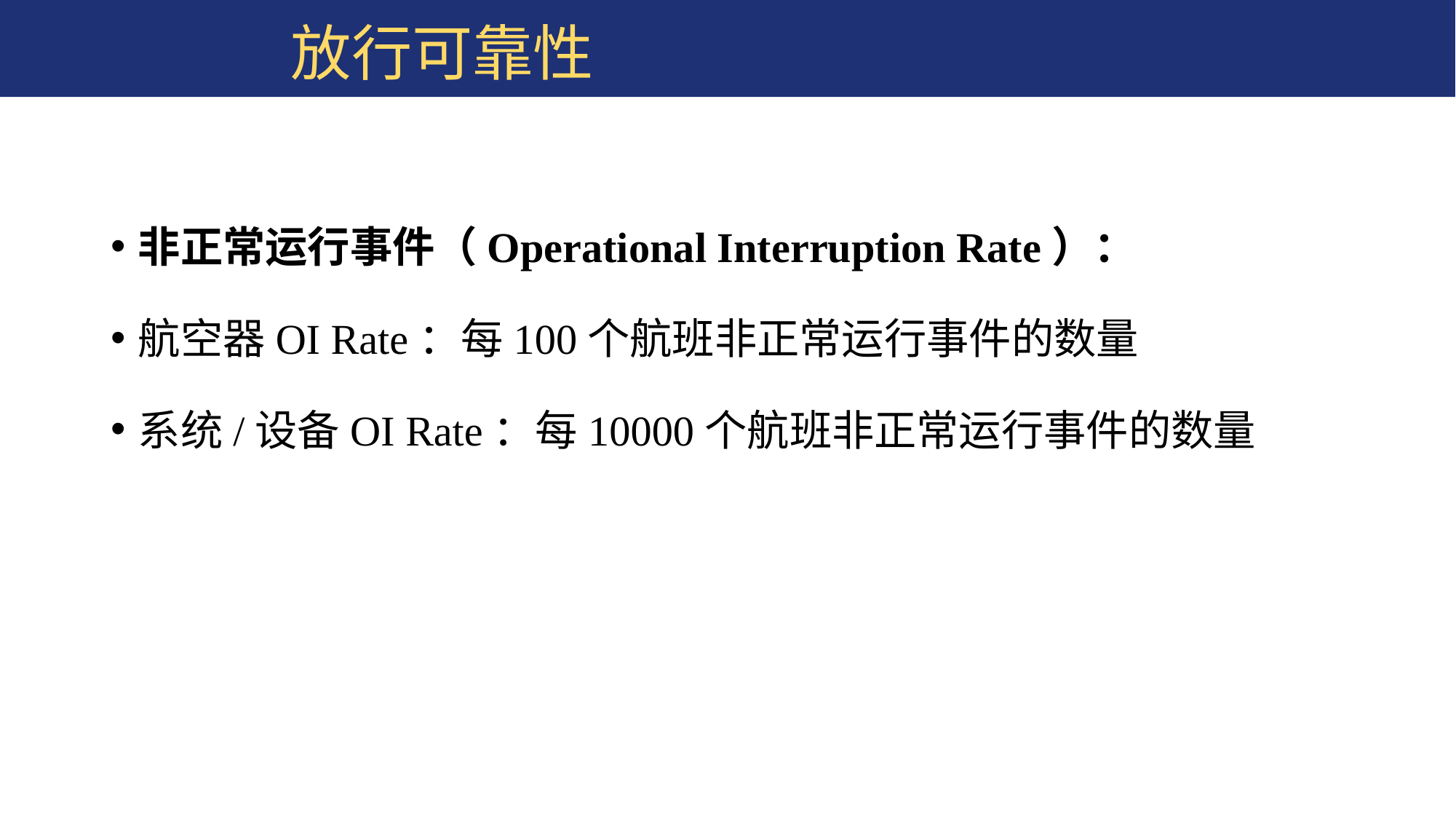

# 放行可靠性
非正常运行事件（Operational Interruption Rate）：
航空器OI Rate：每100个航班非正常运行事件的数量
系统/设备OI Rate：每10000个航班非正常运行事件的数量